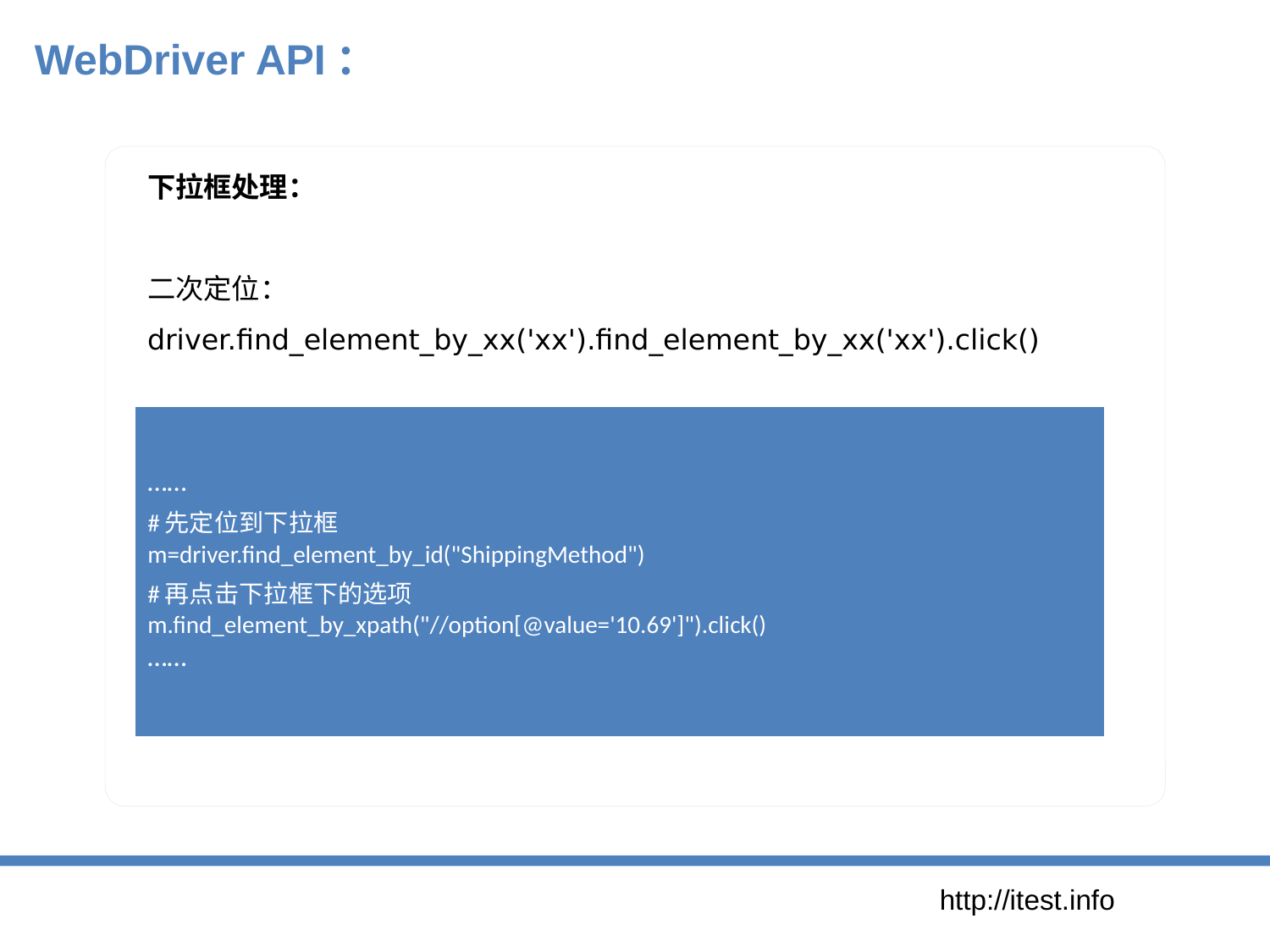

WebDriver API：

下拉框处理：

二次定位：
driver.find_element_by_xx('xx').find_element_by_xx('xx').click()

| …… #先定位到下拉框 m=driver.find\_element\_by\_id("ShippingMethod") #再点击下拉框下的选项 m.find\_element\_by\_xpath("//option[@value='10.69']").click() …… |
| --- |

http://itest.info